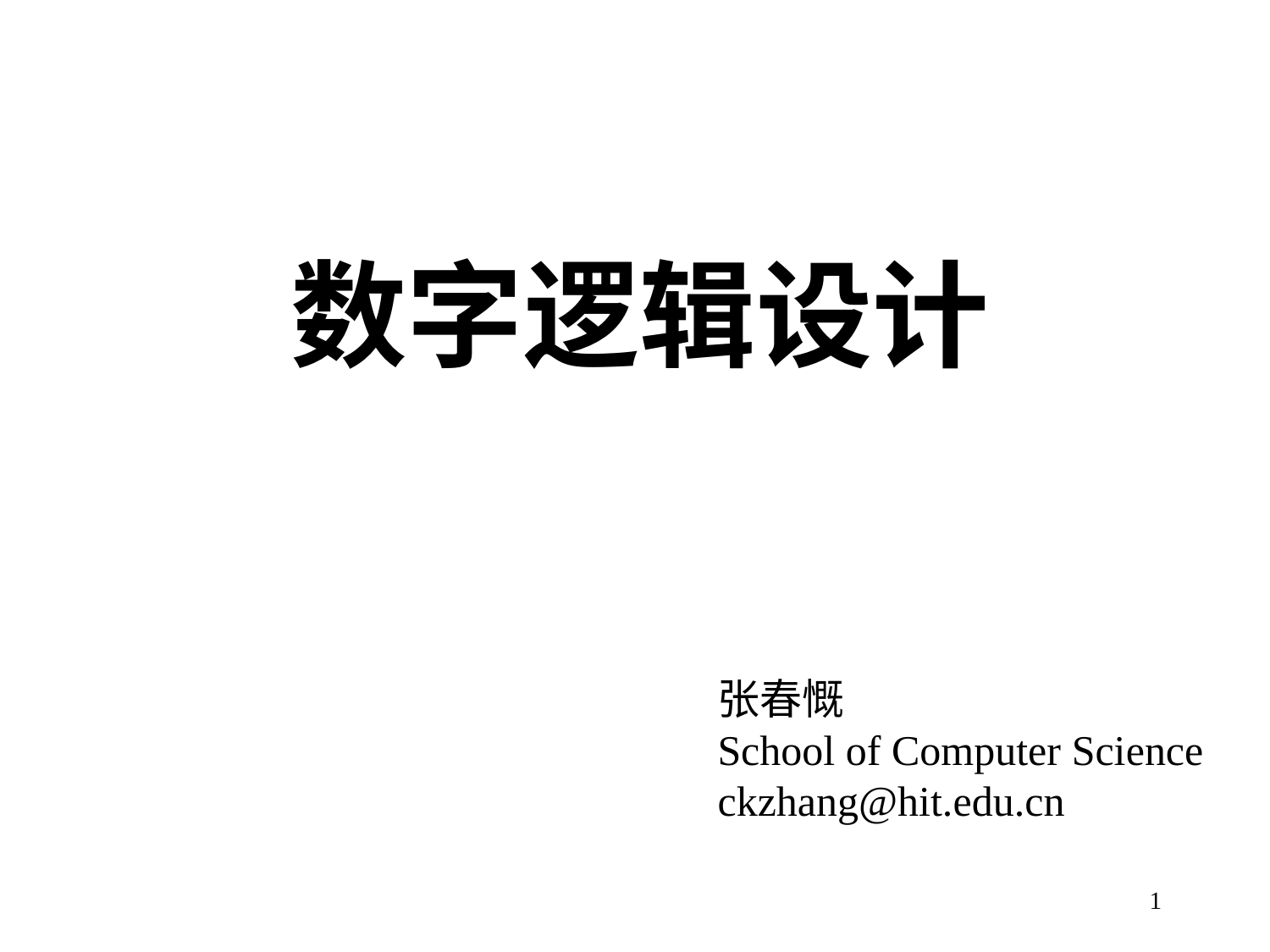

数字逻辑设计
张春慨
School of Computer Science
ckzhang@hit.edu.cn
1